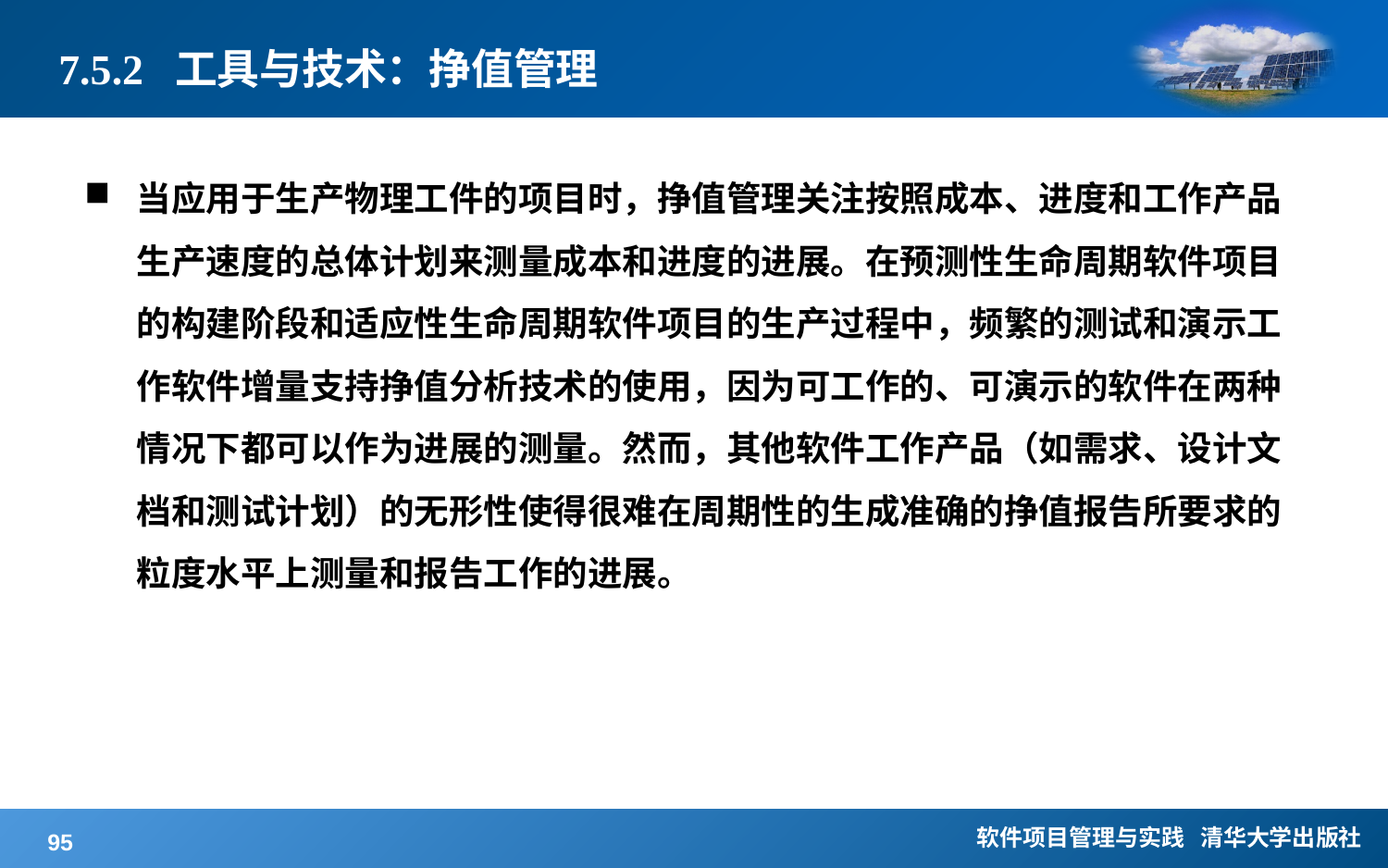

# 7.5.2  工具与技术：挣值管理
当应用于生产物理工件的项目时，挣值管理关注按照成本、进度和工作产品生产速度的总体计划来测量成本和进度的进展。在预测性生命周期软件项目的构建阶段和适应性生命周期软件项目的生产过程中，频繁的测试和演示工作软件增量支持挣值分析技术的使用，因为可工作的、可演示的软件在两种情况下都可以作为进展的测量。然而，其他软件工作产品（如需求、设计文档和测试计划）的无形性使得很难在周期性的生成准确的挣值报告所要求的粒度水平上测量和报告工作的进展。